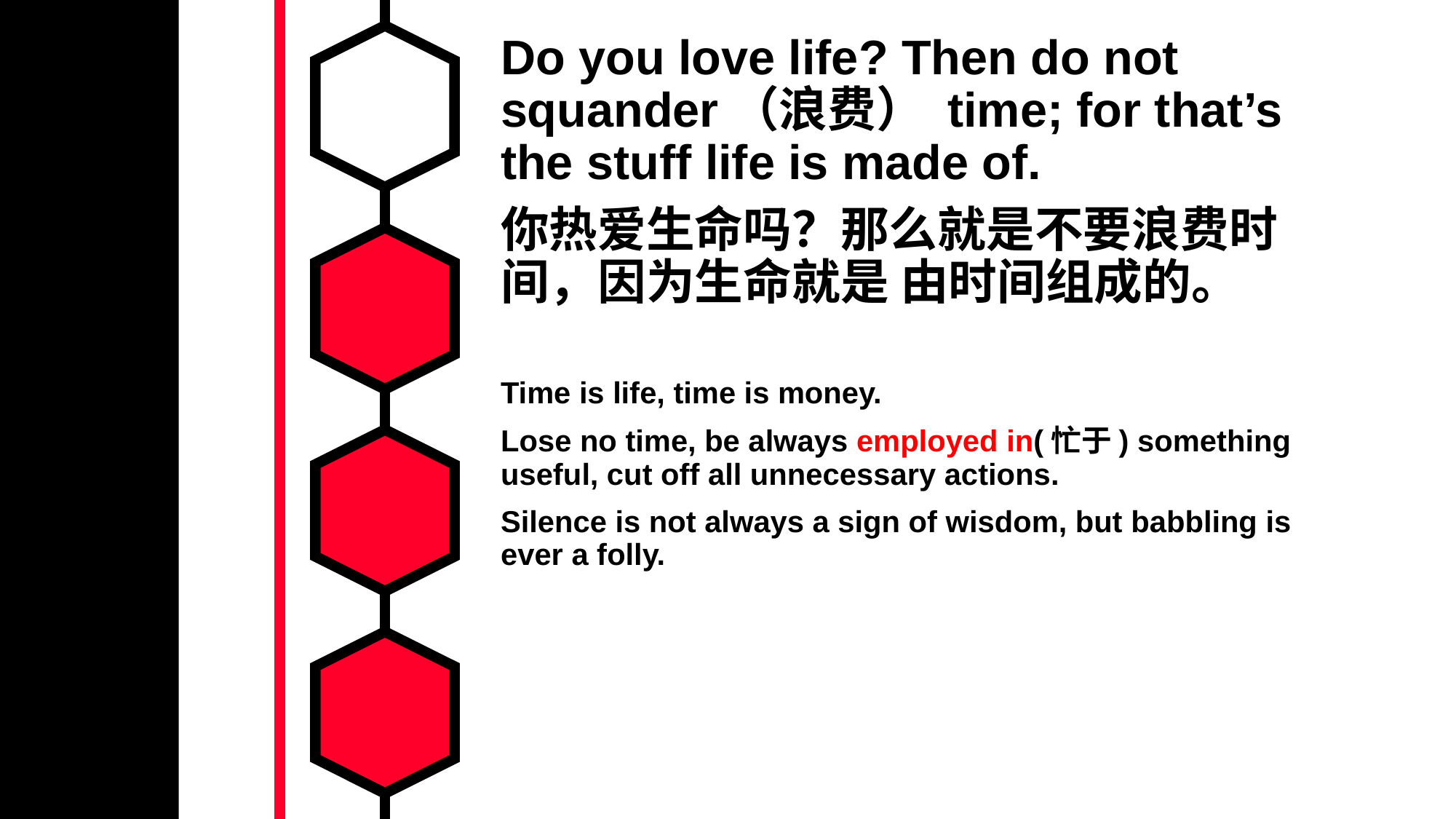

#
Do you love life? Then do not squander（浪费） time; for that’s the stuff life is made of.
你热爱生命吗？那么就是不要浪费时间，因为生命就是 由时间组成的。
Time is life, time is money.
Lose no time, be always employed in(忙于) something useful, cut off all unnecessary actions.
Silence is not always a sign of wisdom, but babbling is ever a folly.